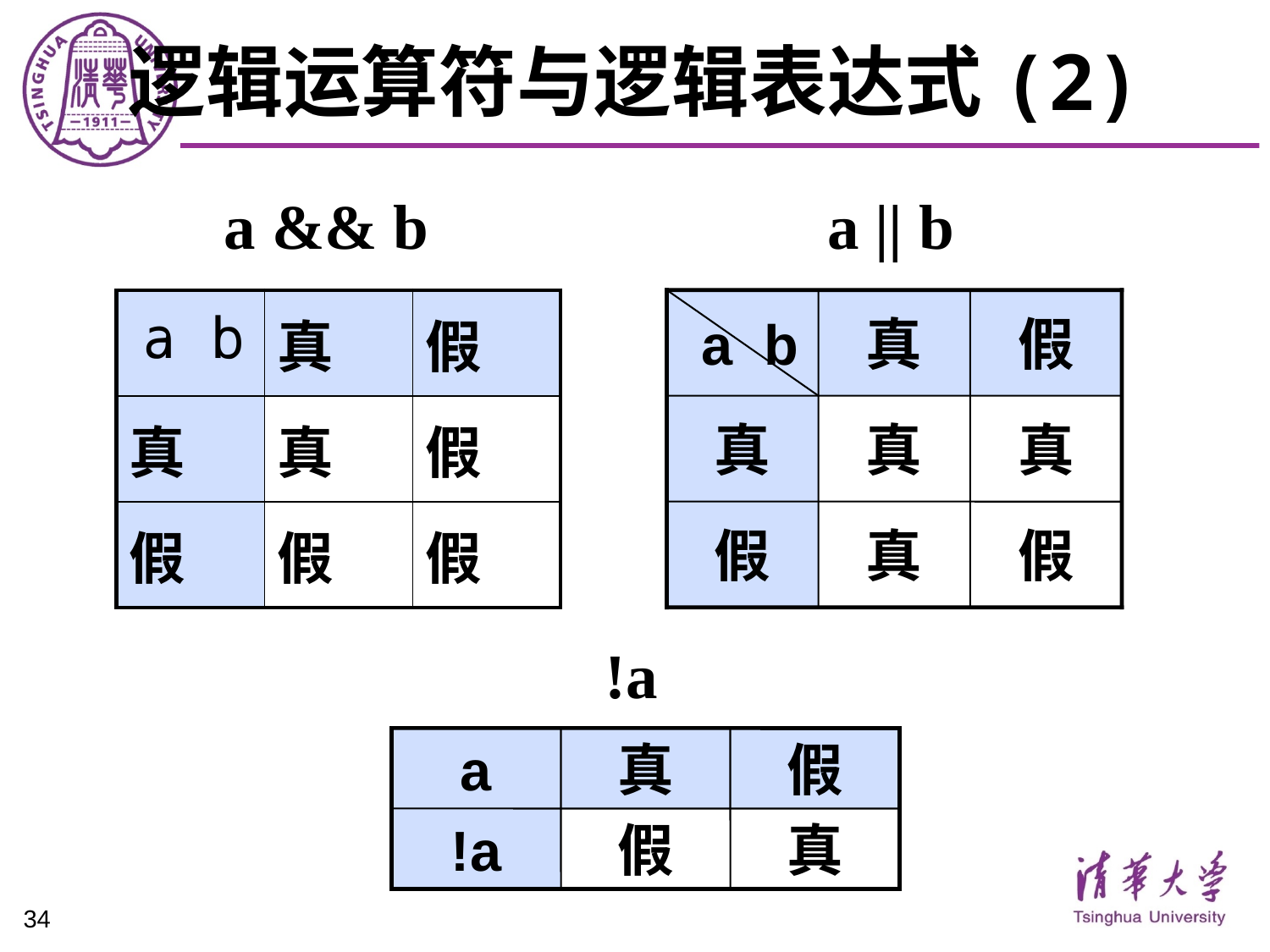

# 逻辑运算符与逻辑表达式(2)
a && b
a || b
 a  b

真

假

真

真
真
假

真
假

| a b | 真 | 假 |
| --- | --- | --- |
| 真 | 真 | 假 |
| 假 | 假 | 假 |
!a
a

真

假

!a

假
真

34